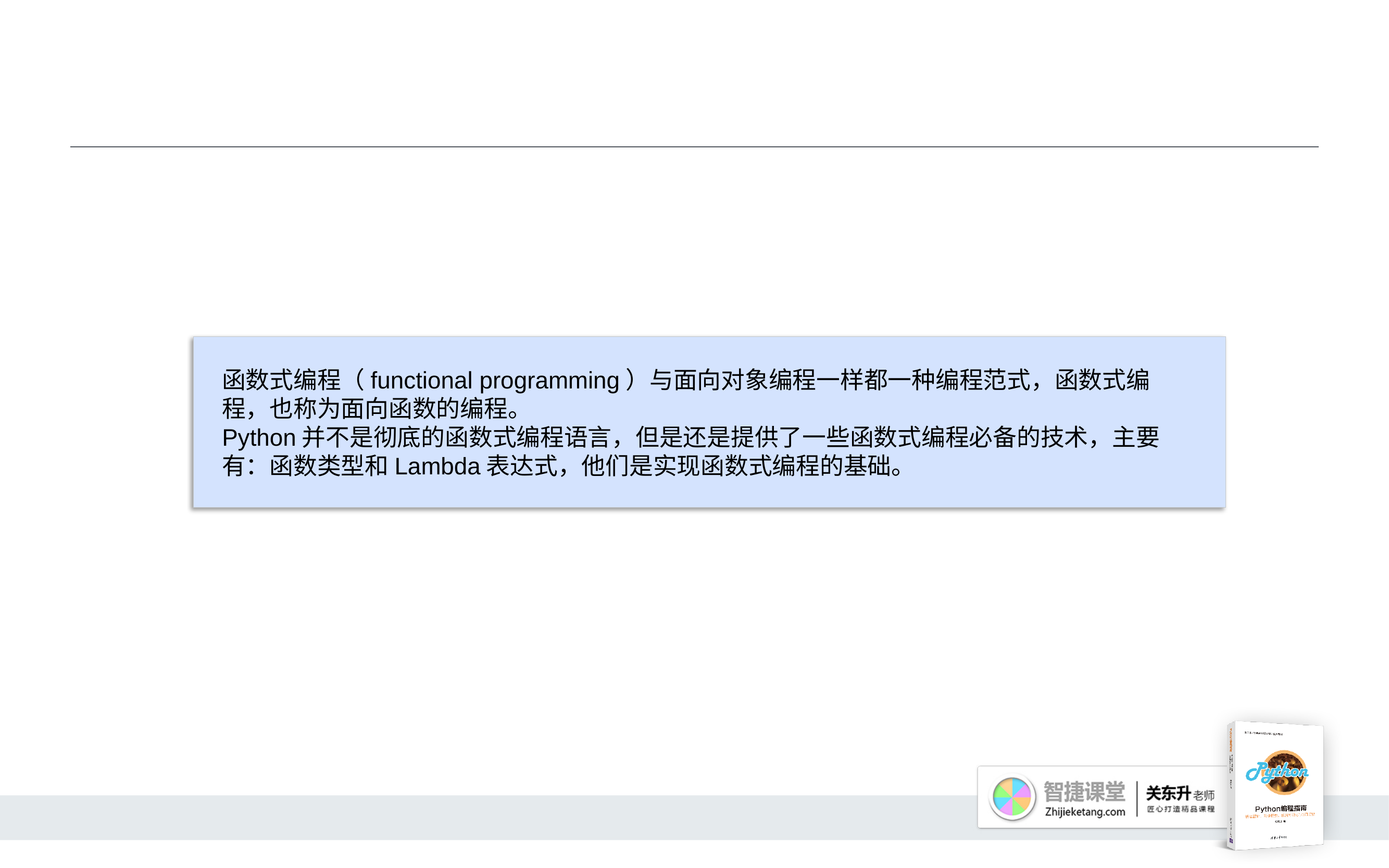

#
函数式编程（functional programming）与面向对象编程一样都一种编程范式，函数式编程，也称为面向函数的编程。
Python并不是彻底的函数式编程语言，但是还是提供了一些函数式编程必备的技术，主要有：函数类型和Lambda表达式，他们是实现函数式编程的基础。